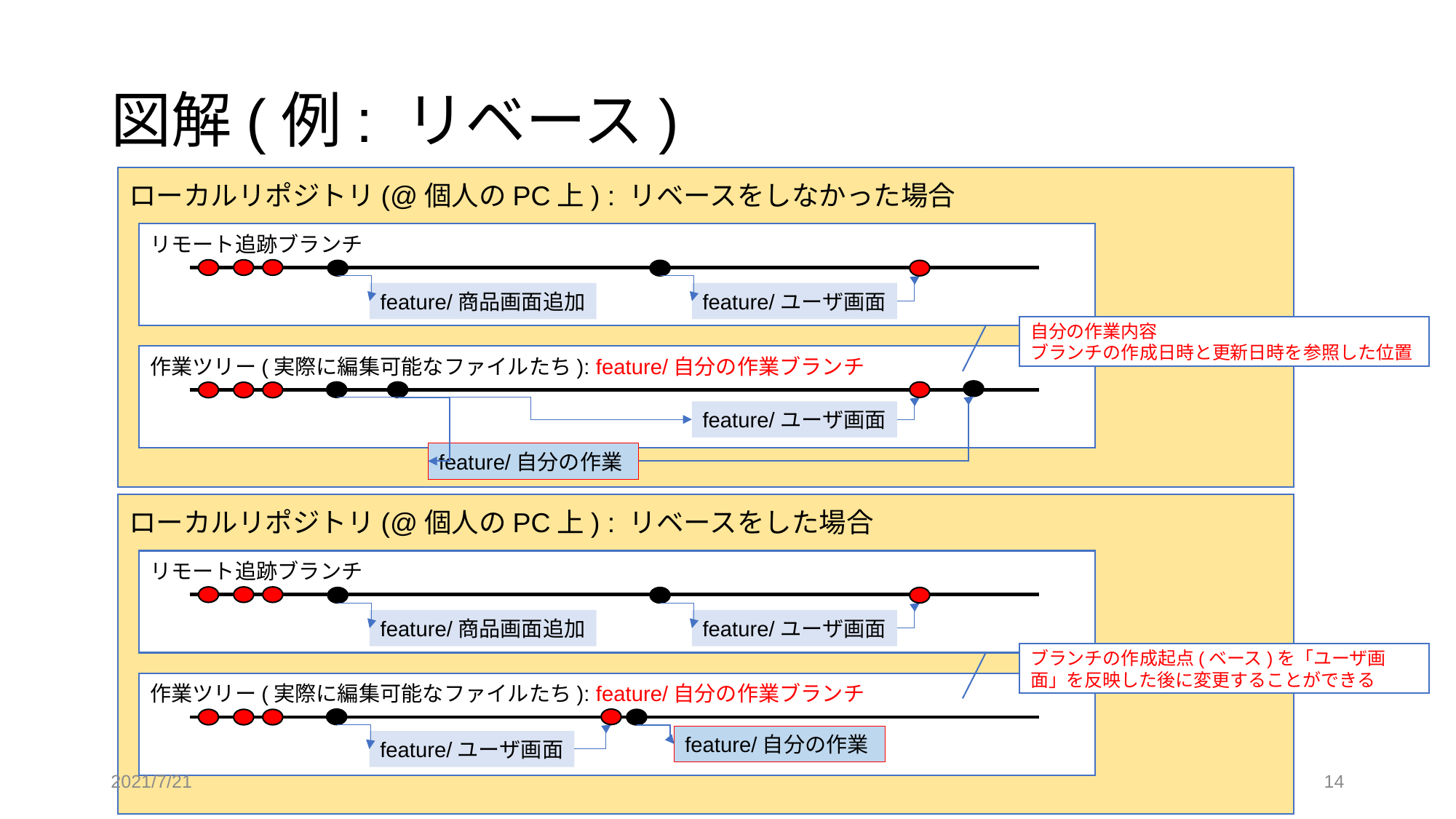

# 図解(例: リベース)

ローカルリポジトリ(@個人のPC上) : リベースをしなかった場合

リモート追跡ブランチ

feature/商品画面追加
feature/ユーザ画面
自分の作業内容
ブランチの作成日時と更新日時を参照した位置

作業ツリー(実際に編集可能なファイルたち): feature/自分の作業ブランチ

feature/ユーザ画面
feature/自分の作業

ローカルリポジトリ(@個人のPC上) : リベースをした場合

リモート追跡ブランチ

feature/商品画面追加
feature/ユーザ画面
ブランチの作成起点(ベース)を「ユーザ画面」を反映した後に変更することができる

作業ツリー(実際に編集可能なファイルたち): feature/自分の作業ブランチ

feature/自分の作業
feature/ユーザ画面
2021/7/21
14